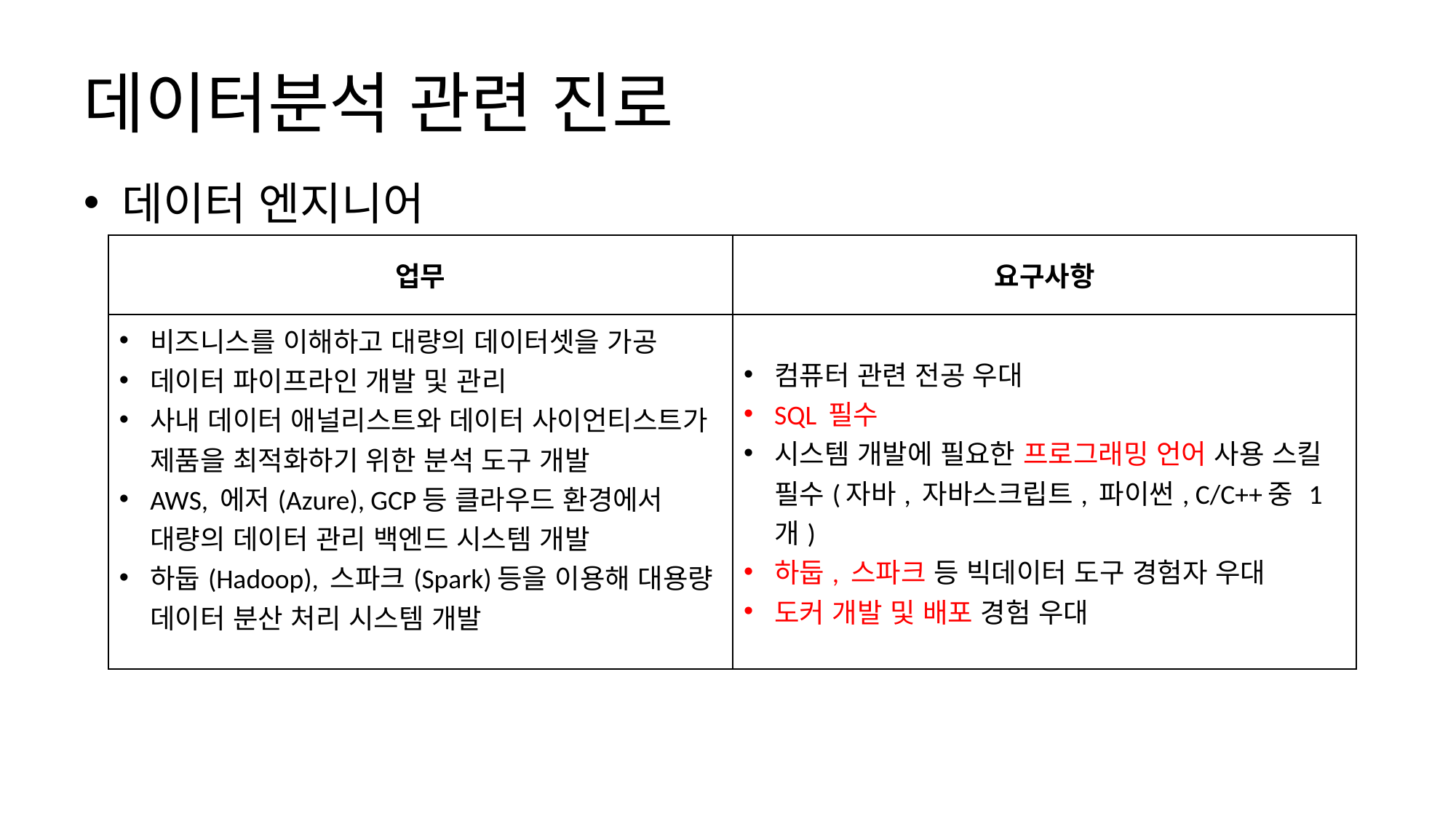

# 데이터분석 관련 진로
데이터 엔지니어
| 업무 | 요구사항 |
| --- | --- |
| 비즈니스를 이해하고 대량의 데이터셋을 가공 데이터 파이프라인 개발 및 관리 사내 데이터 애널리스트와 데이터 사이언티스트가 제품을 최적화하기 위한 분석 도구 개발 AWS, 에저(Azure), GCP등 클라우드 환경에서 대량의 데이터 관리 백엔드 시스템 개발 하둡(Hadoop), 스파크(Spark)등을 이용해 대용량 데이터 분산 처리 시스템 개발 | 컴퓨터 관련 전공 우대 SQL 필수 시스템 개발에 필요한 프로그래밍 언어 사용 스킬 필수(자바, 자바스크립트, 파이썬, C/C++중 1개) 하둡, 스파크 등 빅데이터 도구 경험자 우대 도커 개발 및 배포 경험 우대 |